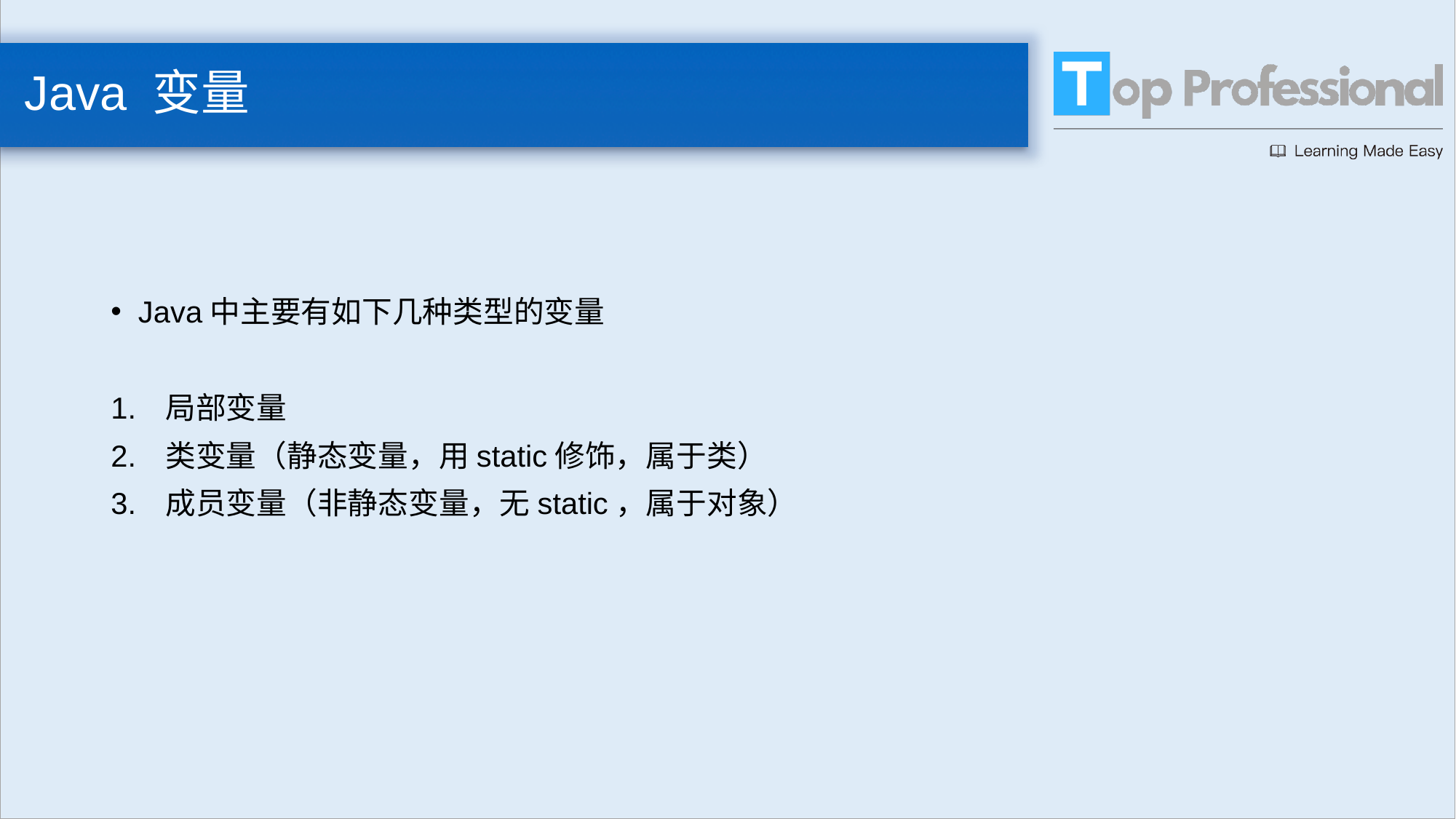

# Java 变量
Java中主要有如下几种类型的变量

局部变量
类变量（静态变量，用static修饰，属于类）
成员变量（非静态变量，无static，属于对象）